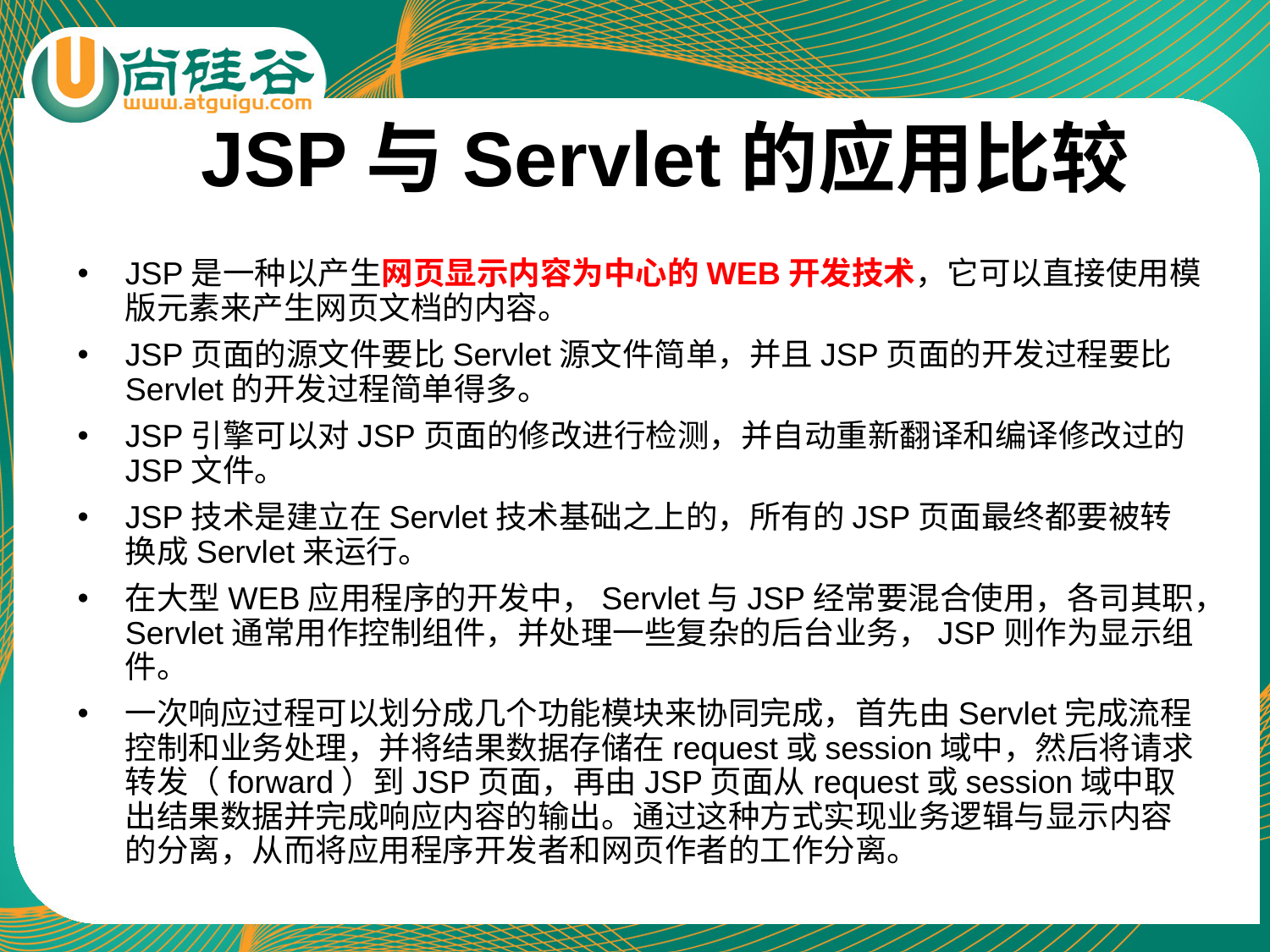

# JSP与Servlet的应用比较
JSP是一种以产生网页显示内容为中心的WEB开发技术，它可以直接使用模版元素来产生网页文档的内容。
JSP页面的源文件要比Servlet源文件简单，并且JSP页面的开发过程要比Servlet的开发过程简单得多。
JSP引擎可以对JSP页面的修改进行检测，并自动重新翻译和编译修改过的JSP文件。
JSP技术是建立在Servlet技术基础之上的，所有的JSP页面最终都要被转换成Servlet来运行。
在大型WEB应用程序的开发中，Servlet与JSP经常要混合使用，各司其职，Servlet通常用作控制组件，并处理一些复杂的后台业务，JSP则作为显示组件。
一次响应过程可以划分成几个功能模块来协同完成，首先由Servlet完成流程控制和业务处理，并将结果数据存储在request或session域中，然后将请求转发（forward）到JSP页面，再由JSP页面从request或session域中取出结果数据并完成响应内容的输出。通过这种方式实现业务逻辑与显示内容的分离，从而将应用程序开发者和网页作者的工作分离。